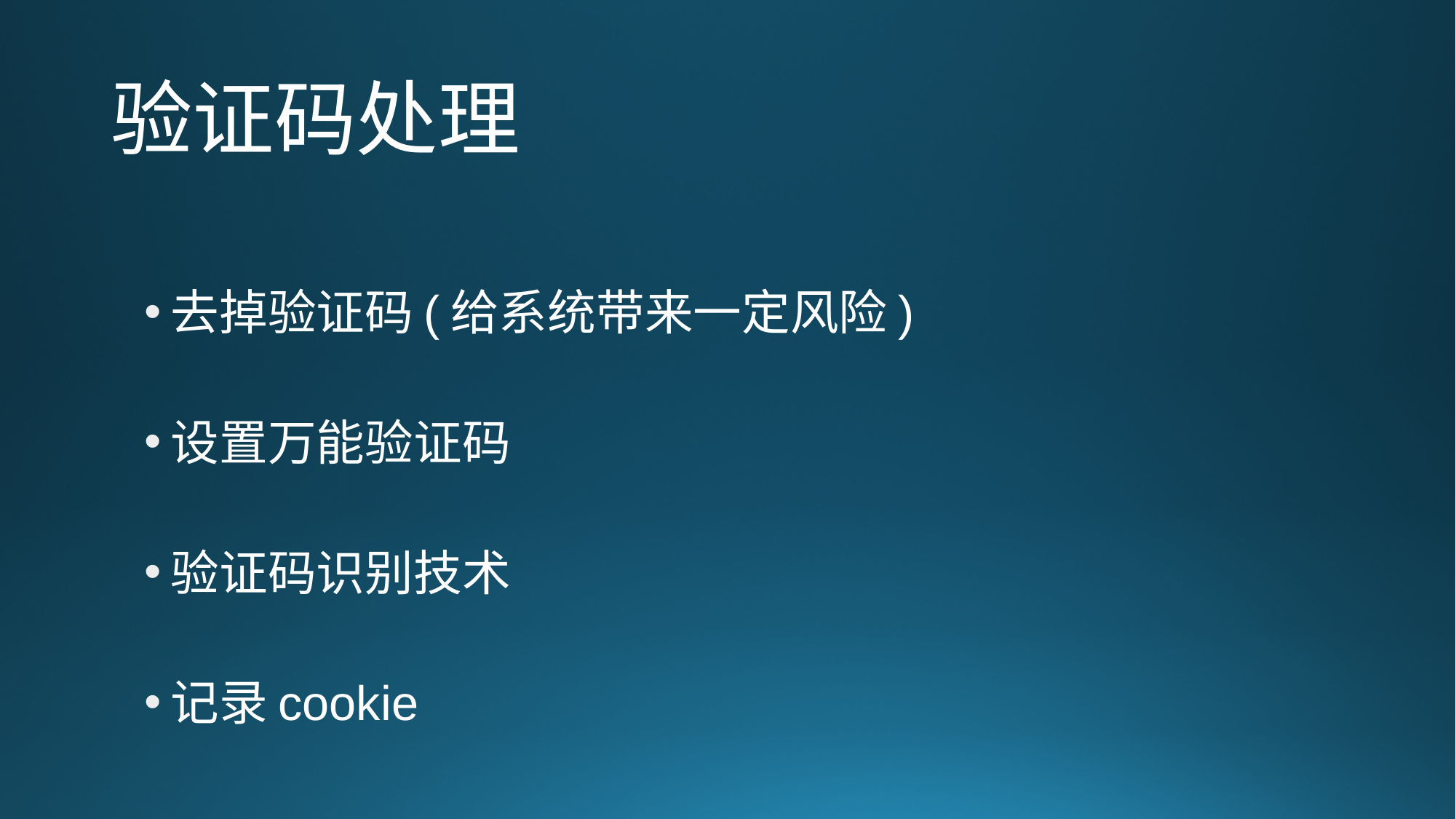

# 验证码处理
去掉验证码(给系统带来一定风险)
设置万能验证码
验证码识别技术
记录cookie